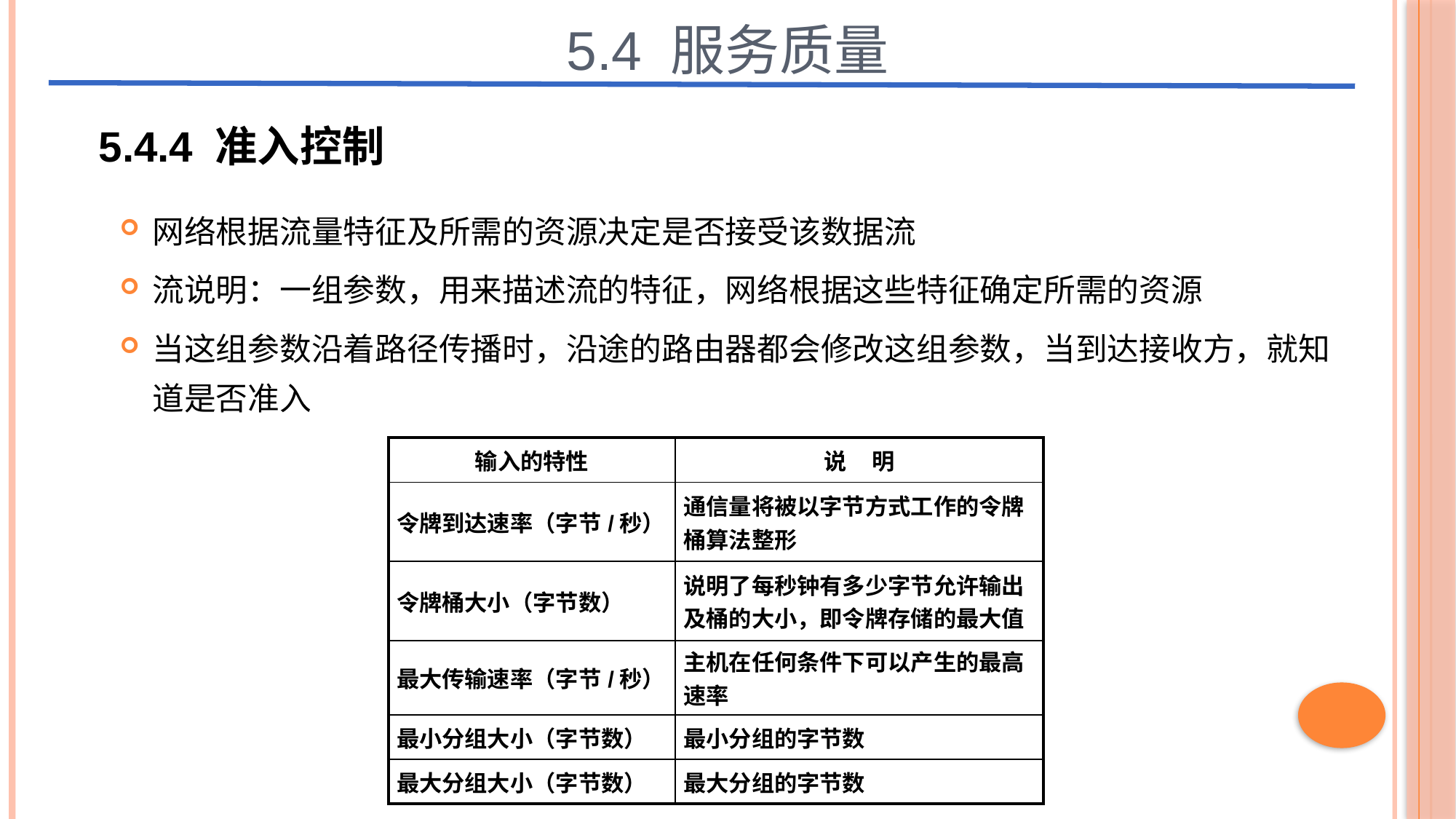

5.4 服务质量
5.4.4 准入控制
网络根据流量特征及所需的资源决定是否接受该数据流
流说明：一组参数，用来描述流的特征，网络根据这些特征确定所需的资源
当这组参数沿着路径传播时，沿途的路由器都会修改这组参数，当到达接收方，就知道是否准入
| 输入的特性 | 说 明 |
| --- | --- |
| 令牌到达速率（字节/秒） | 通信量将被以字节方式工作的令牌桶算法整形 |
| 令牌桶大小（字节数） | 说明了每秒钟有多少字节允许输出及桶的大小，即令牌存储的最大值 |
| 最大传输速率（字节/秒） | 主机在任何条件下可以产生的最高速率 |
| 最小分组大小（字节数） | 最小分组的字节数 |
| 最大分组大小（字节数） | 最大分组的字节数 |